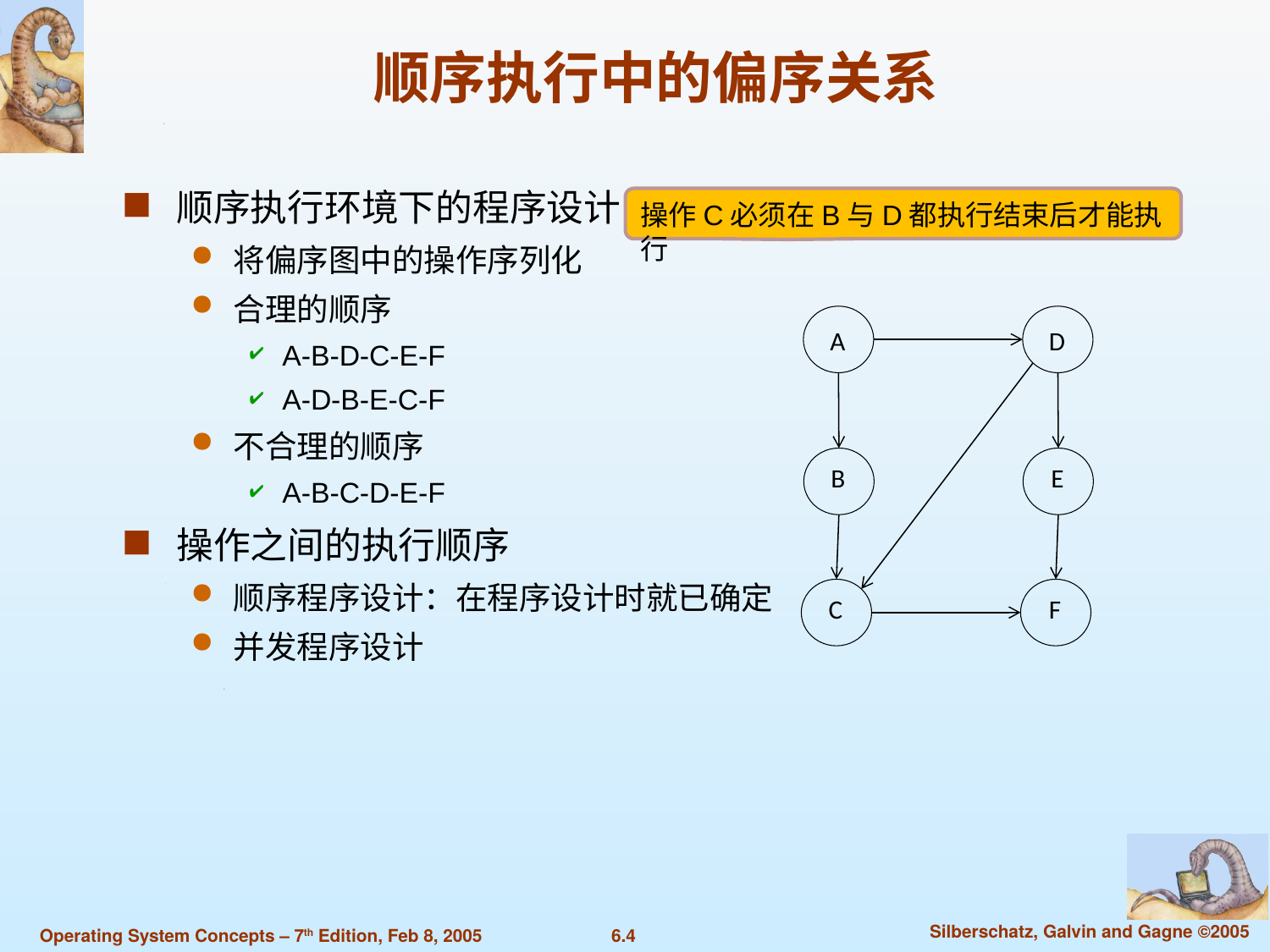

# 顺序执行中的偏序关系
顺序执行环境下的程序设计
将偏序图中的操作序列化
合理的顺序
A-B-D-C-E-F
A-D-B-E-C-F
不合理的顺序
A-B-C-D-E-F
操作之间的执行顺序
顺序程序设计：在程序设计时就已确定
并发程序设计
操作C必须在B与D都执行结束后才能执行

A

D
B

E

C

F